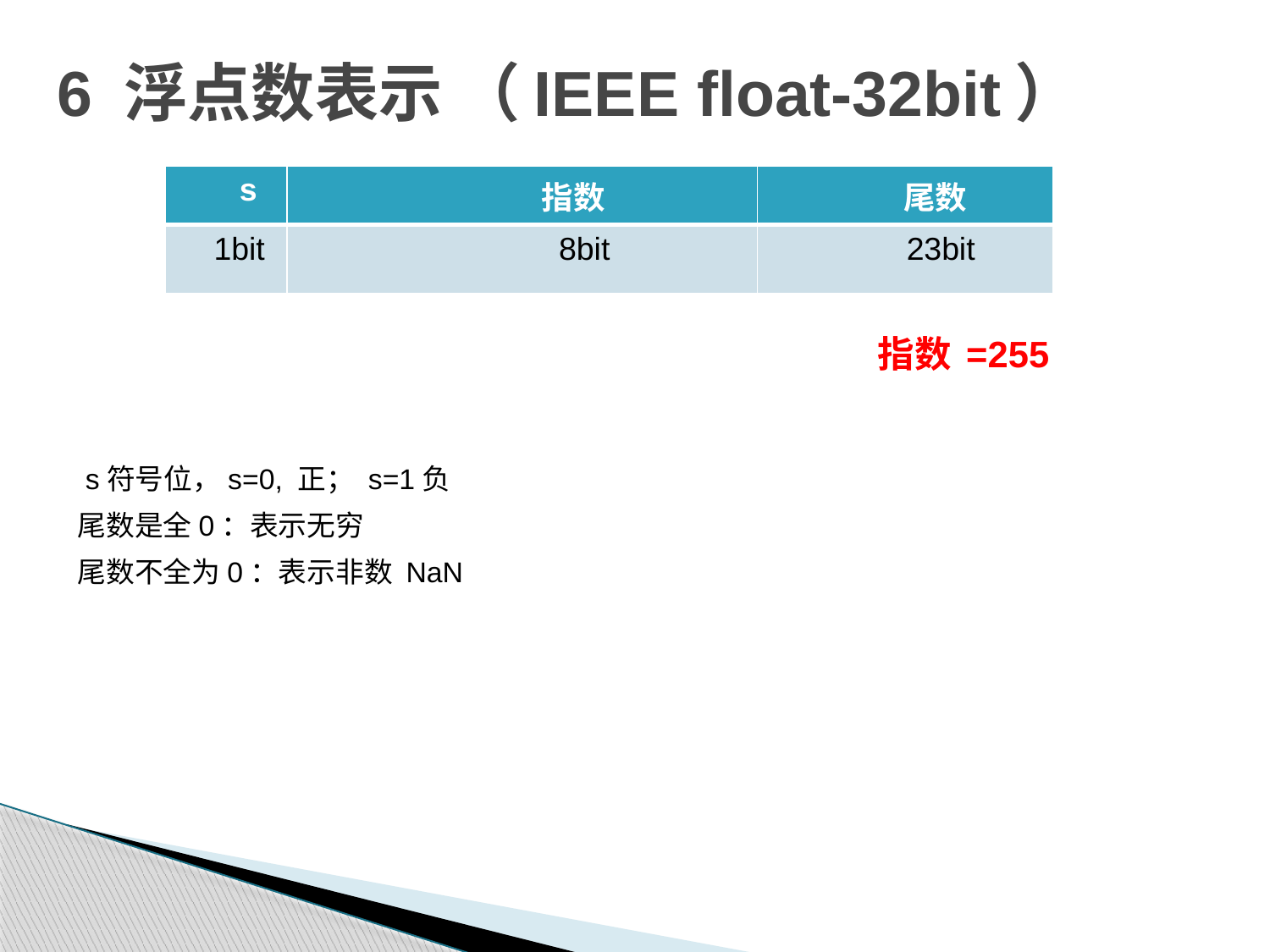

# 6 浮点数表示 （IEEE float-32bit）
| s | 指数 | 尾数 |
| --- | --- | --- |
| 1bit | 8bit | 23bit |
指数=255
 s符号位，s=0, 正； s=1负
尾数是全0：表示无穷
尾数不全为0：表示非数 NaN